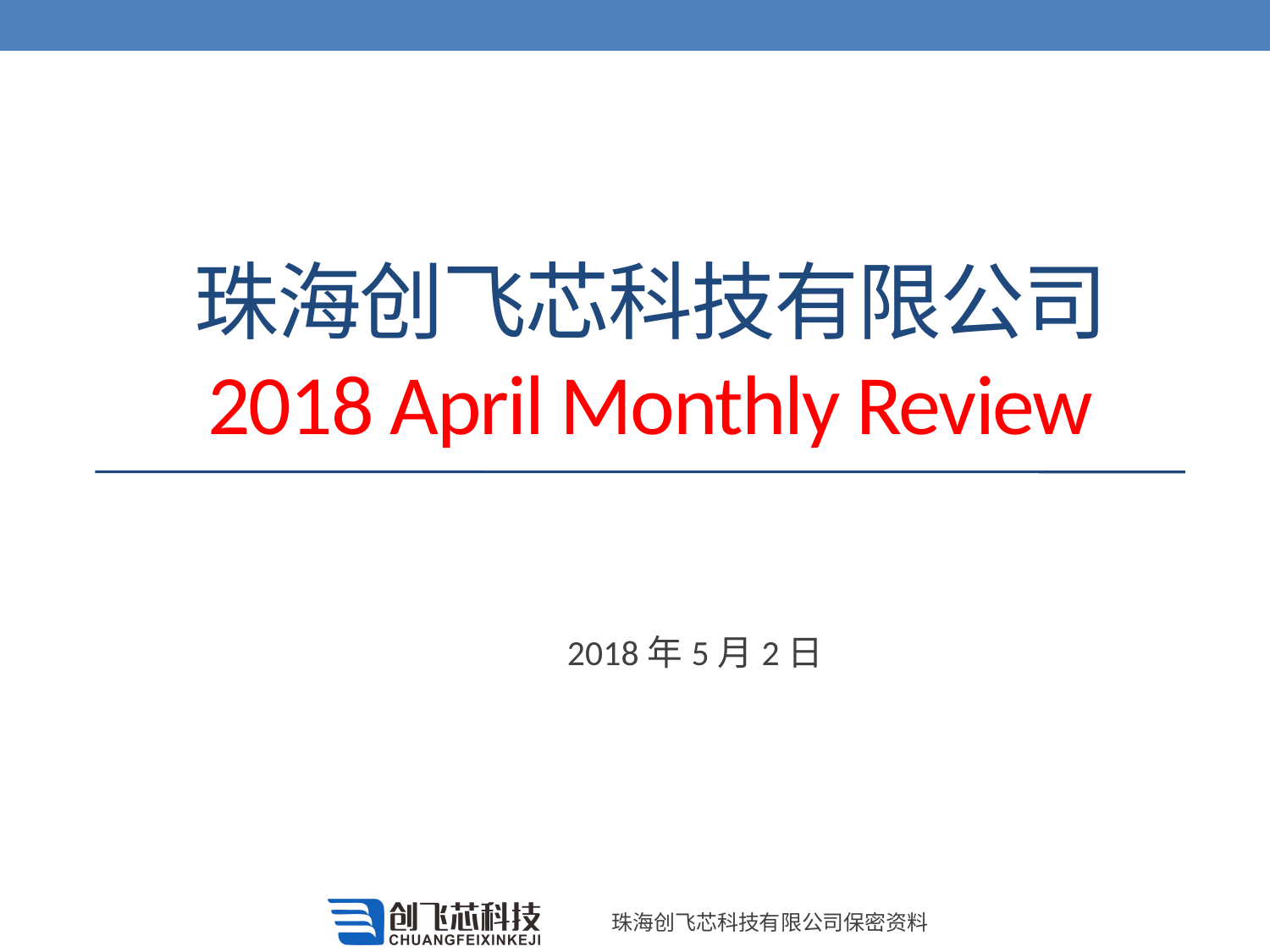

# 珠海创飞芯科技有限公司 2018 April Monthly Review
2018年5月2日